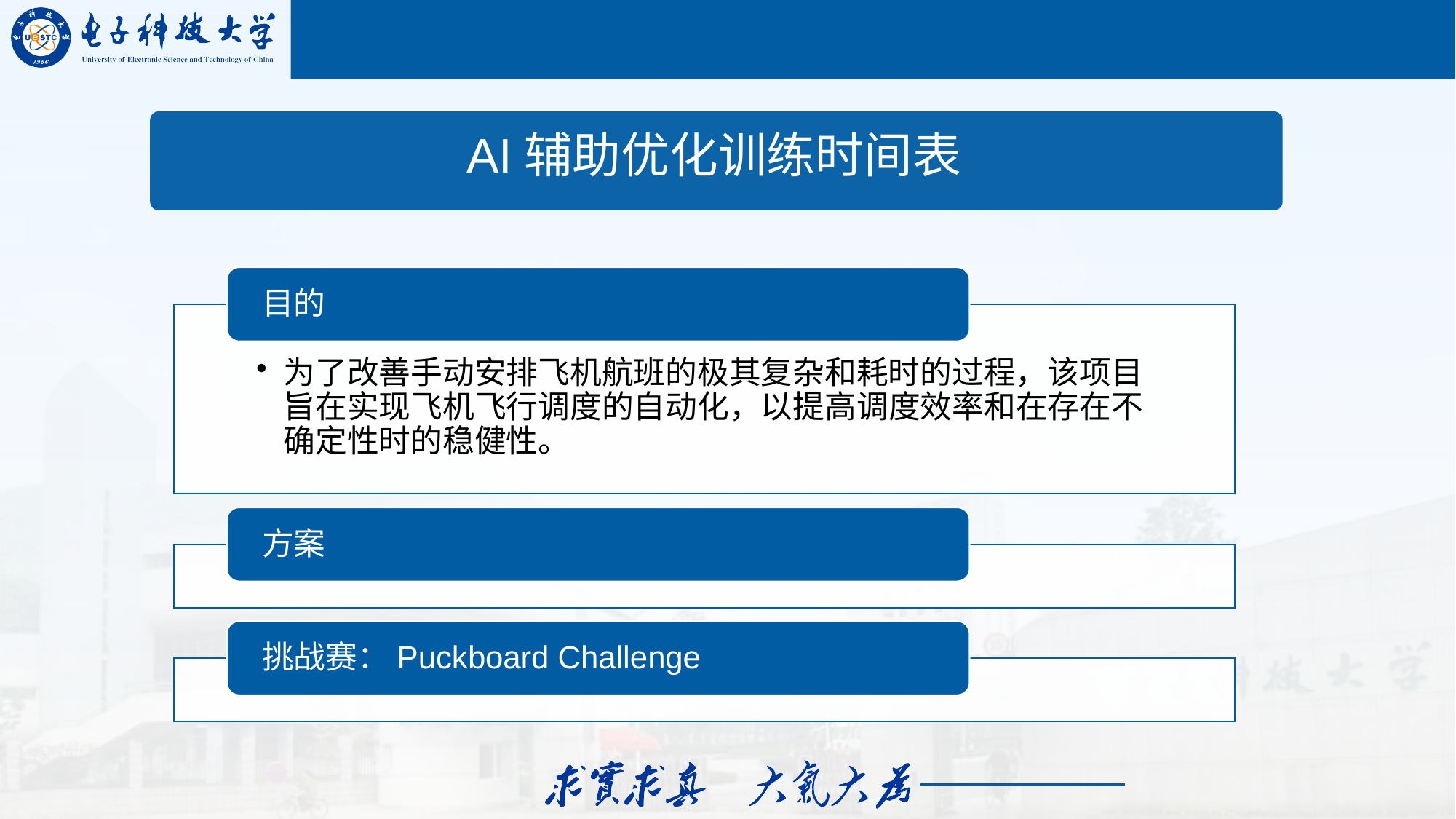

AI辅助优化训练时间表
为了改善手动安排飞机航班的极其复杂和耗时的过程，该项目旨在实现飞机飞行调度的自动化，以提高调度效率和在存在不确定性时的稳健性。
目的

方案

挑战赛：Puckboard Challenge